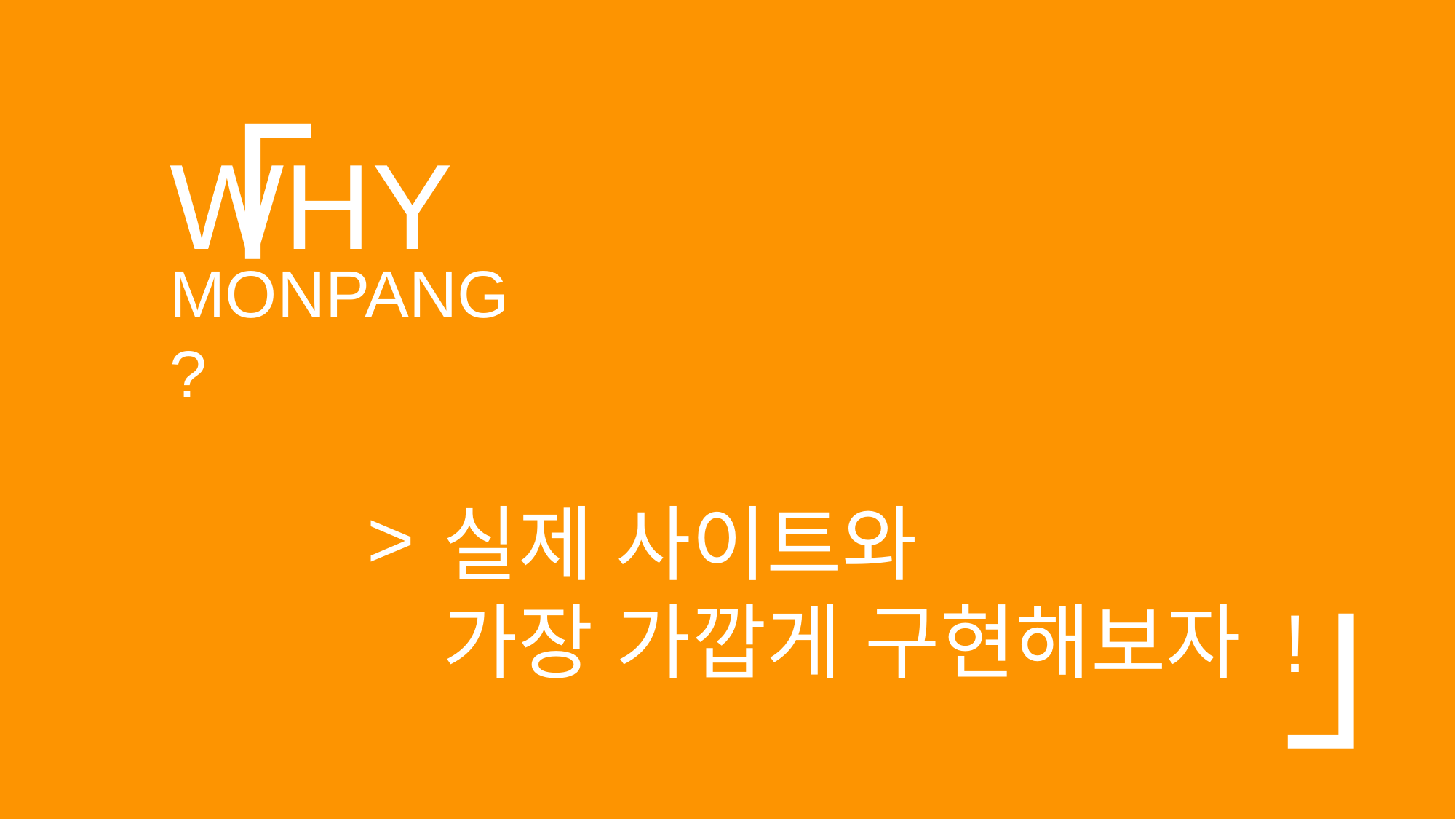

「
」
WHY
MONPANG?
>
실제 사이트와
가장 가깝게 구현해보자 !